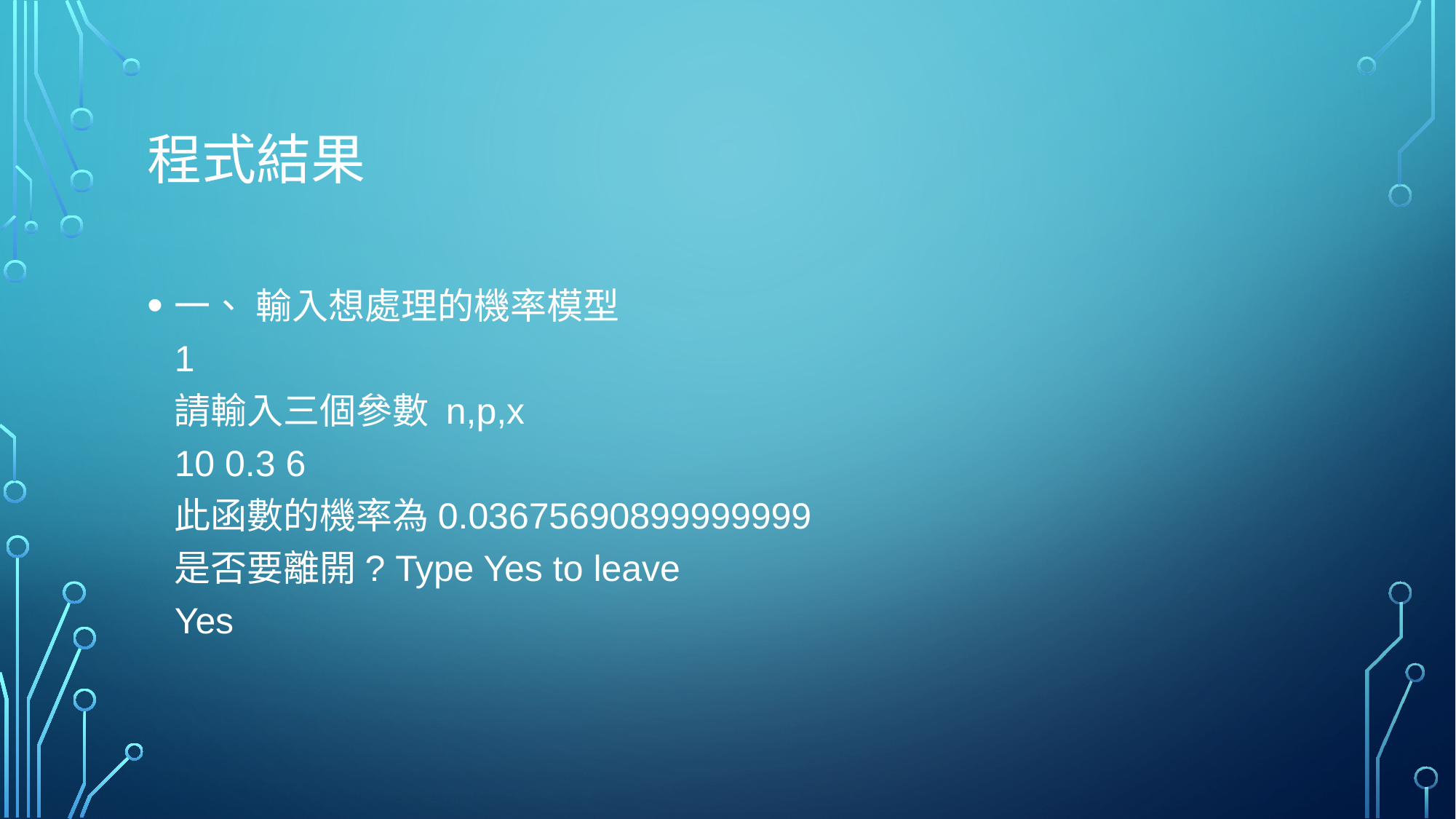

# 程式結果
一、 輸入想處理的機率模型
1
請輸入三個參數 n,p,x
10 0.3 6
此函數的機率為0.03675690899999999
是否要離開? Type Yes to leave
Yes